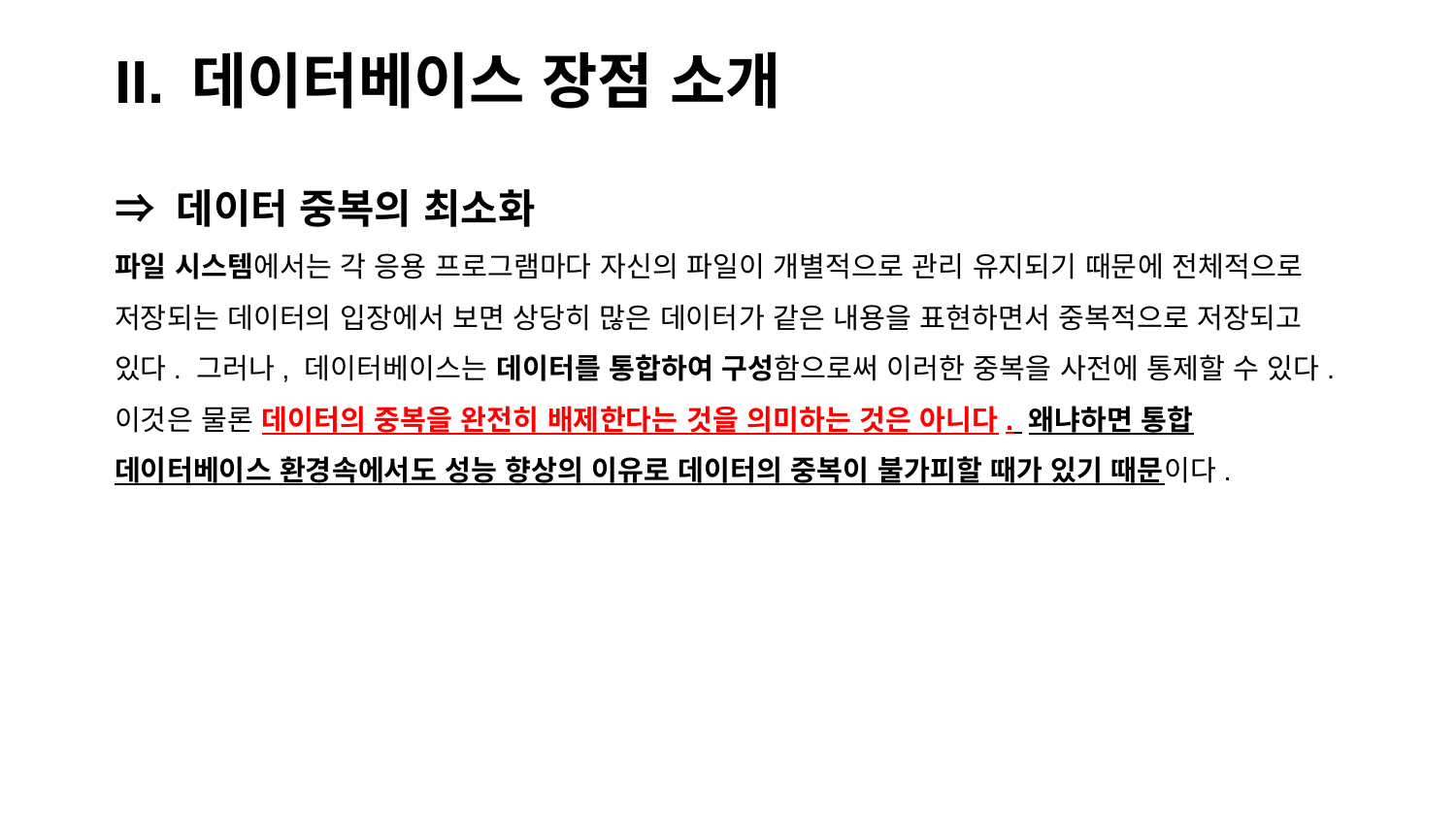

# II. 데이터베이스 장점 소개
⇒ 데이터 중복의 최소화
파일 시스템에서는 각 응용 프로그램마다 자신의 파일이 개별적으로 관리 유지되기 때문에 전체적으로 저장되는 데이터의 입장에서 보면 상당히 많은 데이터가 같은 내용을 표현하면서 중복적으로 저장되고 있다. 그러나, 데이터베이스는 데이터를 통합하여 구성함으로써 이러한 중복을 사전에 통제할 수 있다. 이것은 물론 데이터의 중복을 완전히 배제한다는 것을 의미하는 것은 아니다. 왜냐하면 통합 데이터베이스 환경속에서도 성능 향상의 이유로 데이터의 중복이 불가피할 때가 있기 때문이다.